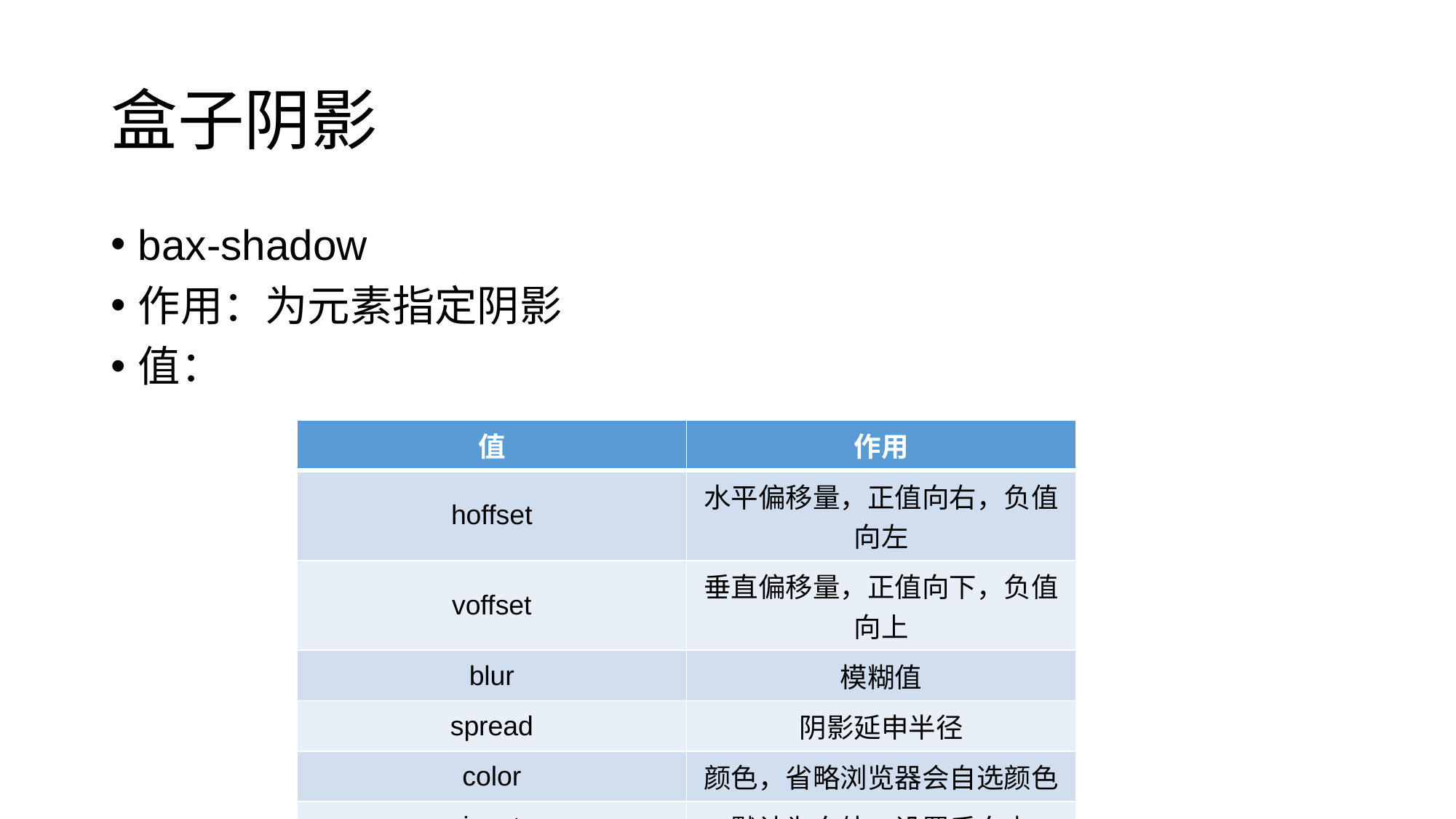

# 盒子阴影
bax-shadow
作用：为元素指定阴影
值：

| 值 | 作用 |
| --- | --- |
| hoffset | 水平偏移量，正值向右，负值向左 |
| voffset | 垂直偏移量，正值向下，负值向上 |
| blur | 模糊值 |
| spread | 阴影延申半径 |
| color | 颜色，省略浏览器会自选颜色 |
| inset | 默认为向外，设置后向内 |